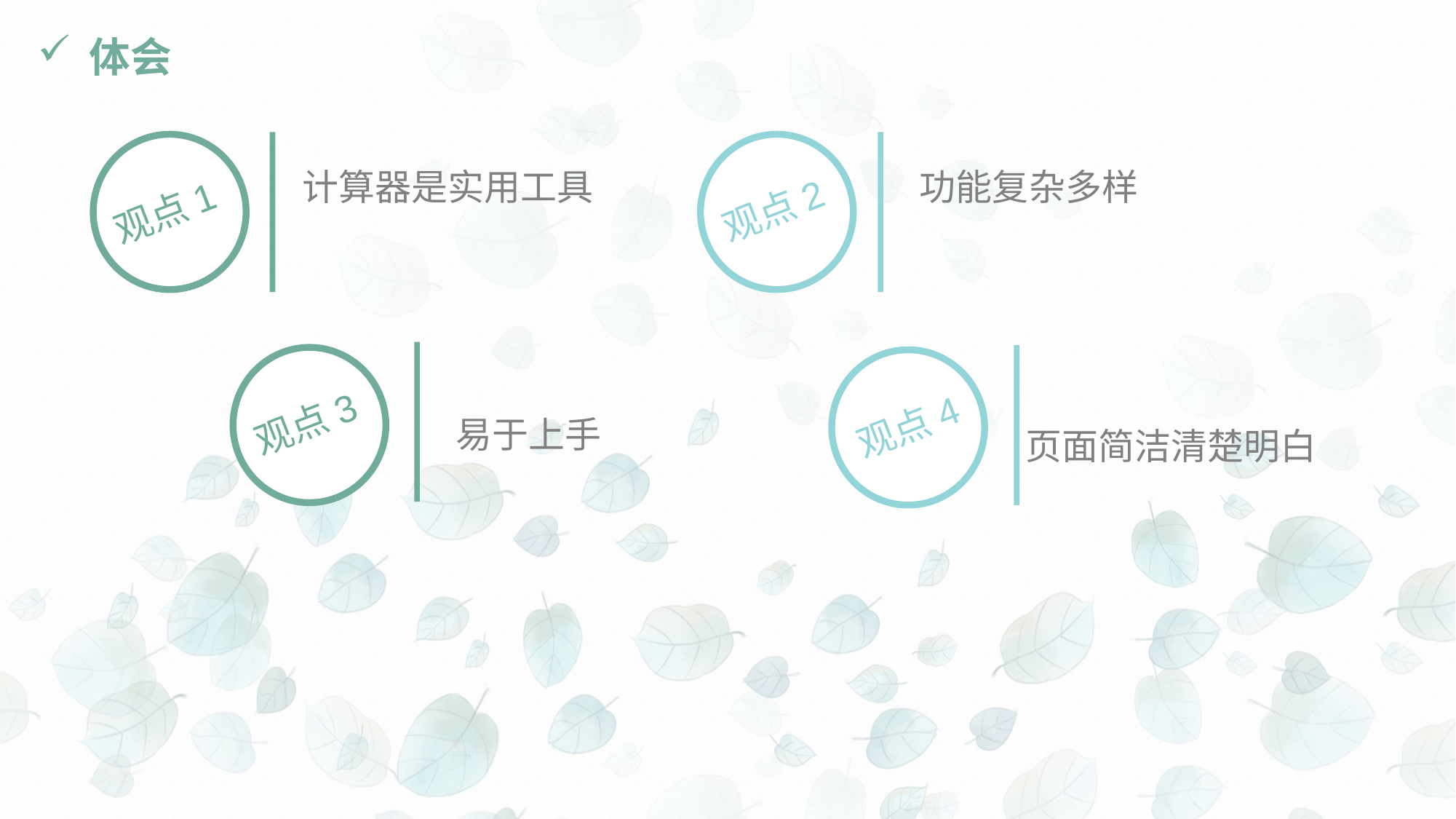

# 体会

观点1

观点2
计算器是实用工具
功能复杂多样

观点3

观点4
易于上手
页面简洁清楚明白